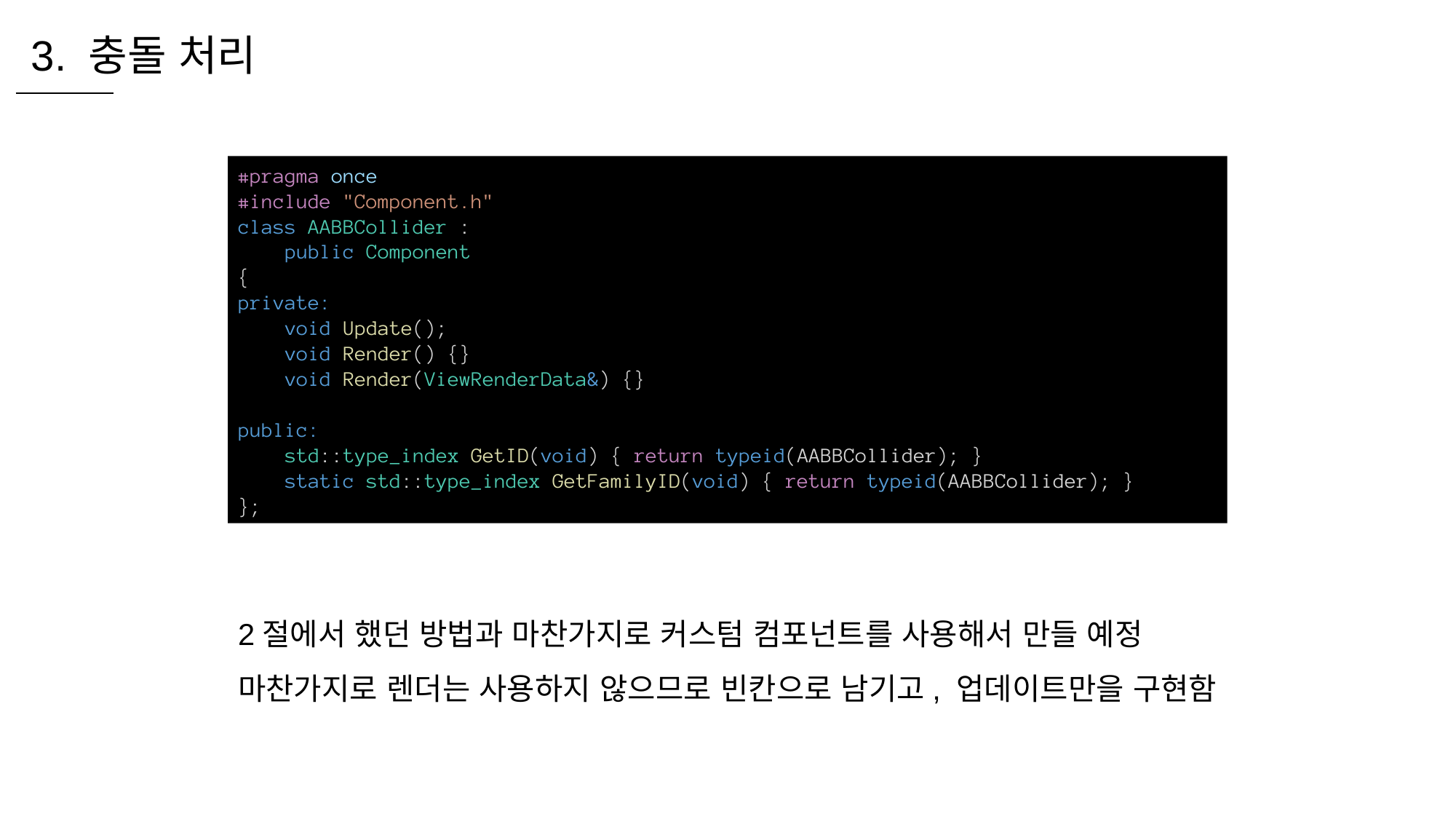

3. 충돌 처리
#pragma once
#include "Component.h"
class AABBCollider :
    public Component
{
private:
    void Update();
    void Render() {}
    void Render(ViewRenderData&) {}
public:
    std::type_index GetID(void) { return typeid(AABBCollider); }
    static std::type_index GetFamilyID(void) { return typeid(AABBCollider); }
};
2절에서 했던 방법과 마찬가지로 커스텀 컴포넌트를 사용해서 만들 예정
마찬가지로 렌더는 사용하지 않으므로 빈칸으로 남기고, 업데이트만을 구현함